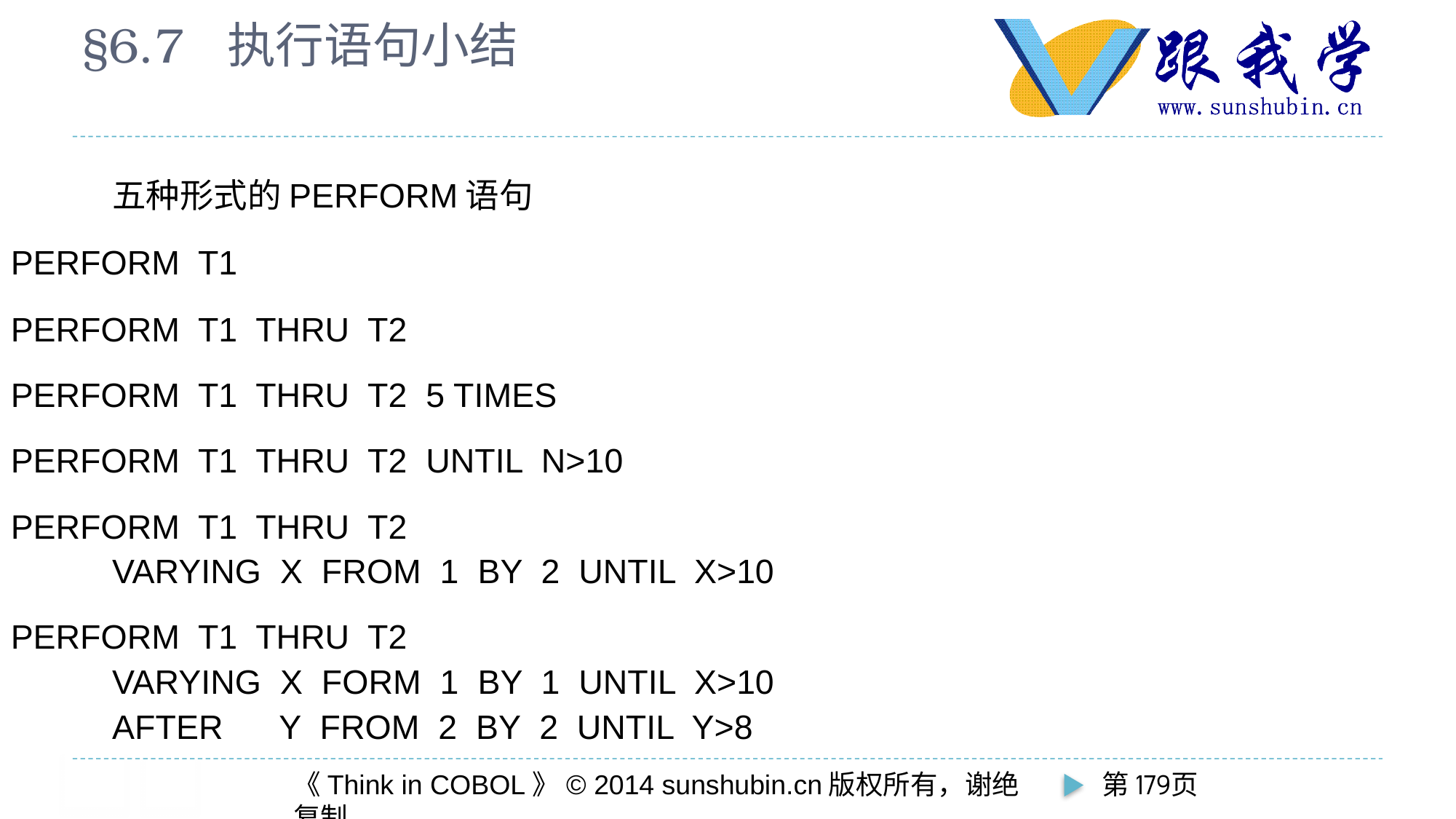

# §6.7  执行语句小结
	五种形式的PERFORM语句

PERFORM  T1

PERFORM  T1  THRU  T2

PERFORM  T1  THRU  T2  5 TIMES

PERFORM  T1  THRU  T2  UNTIL  N>10

PERFORM  T1  THRU  T2
		VARYING  X  FROM  1  BY  2  UNTIL  X>10

PERFORM  T1  THRU  T2
		VARYING  X  FORM  1  BY  1  UNTIL  X>10
		AFTER      Y  FROM  2  BY  2  UNTIL  Y>8